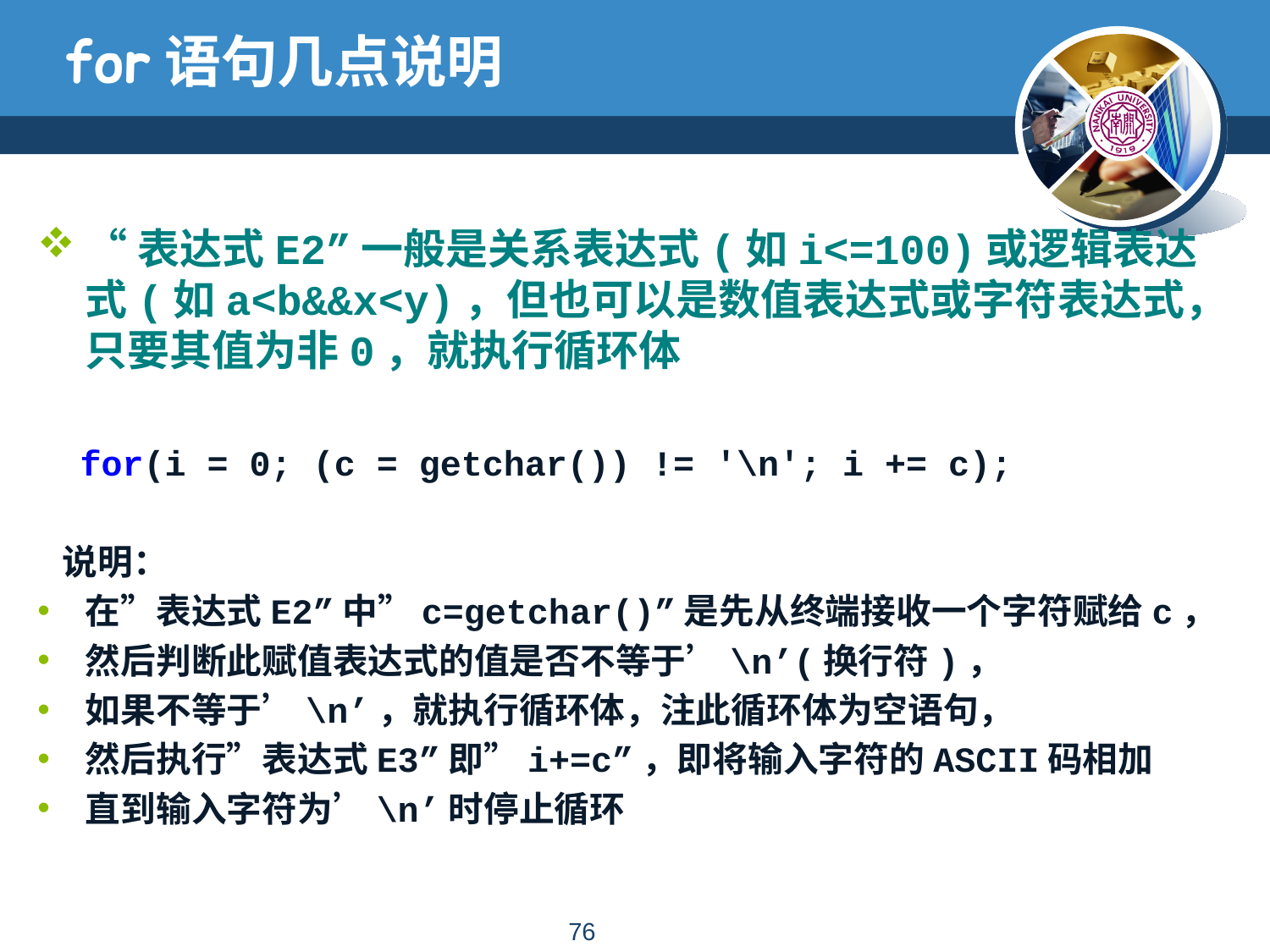

# for语句几点说明
“表达式E2”一般是关系表达式(如i<=100)或逻辑表达式(如a<b&&x<y)，但也可以是数值表达式或字符表达式，只要其值为非0，就执行循环体

  for(i = 0; (c = getchar()) != '\n'; i += c);

  说明：
在”表达式E2”中”c=getchar()”是先从终端接收一个字符赋给c，
然后判断此赋值表达式的值是否不等于’\n’(换行符)，
如果不等于’\n’，就执行循环体，注此循环体为空语句，
然后执行”表达式E3”即”i+=c”，即将输入字符的ASCII码相加
直到输入字符为’\n’时停止循环

76